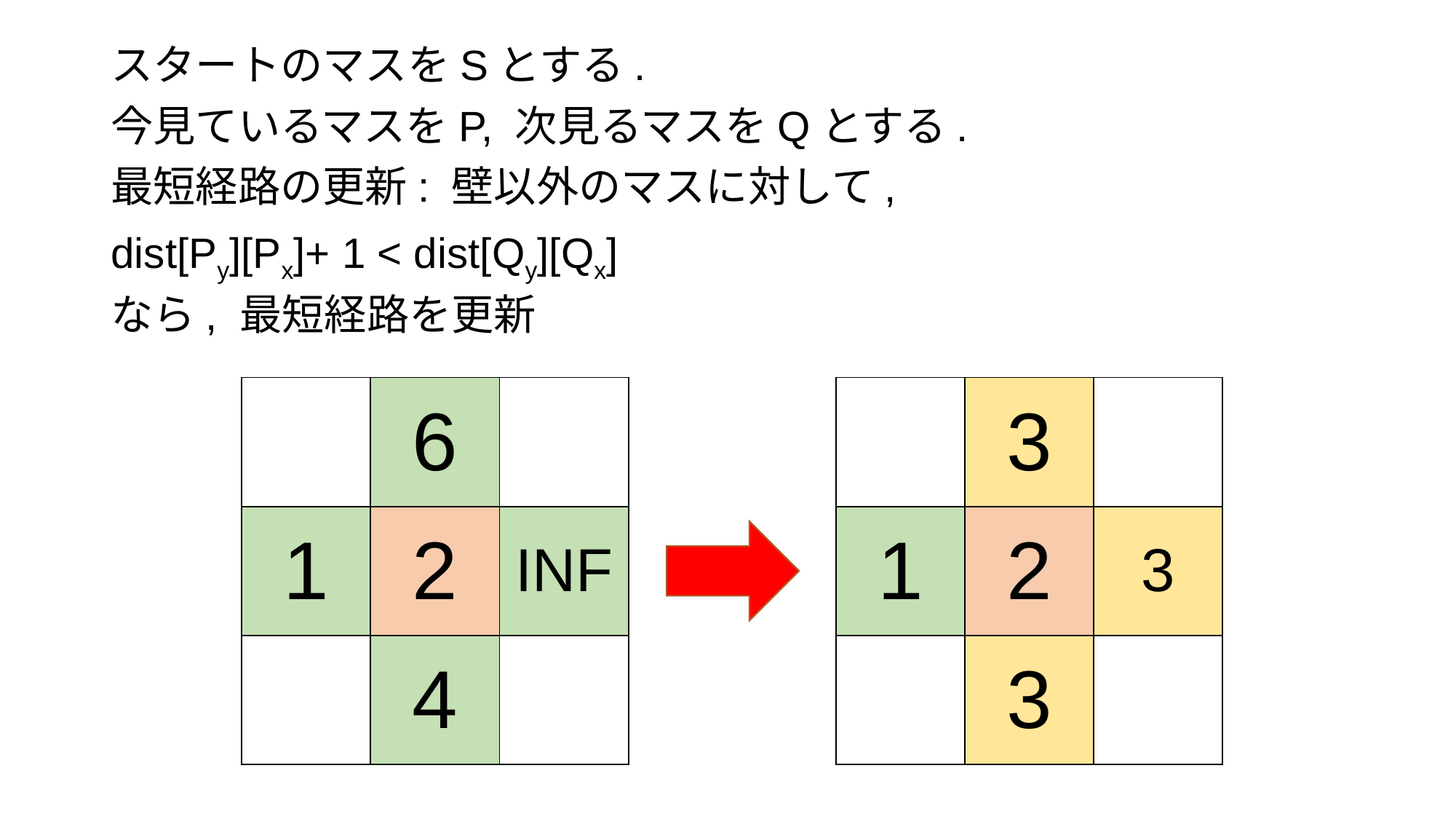

スタートのマスをSとする.
今見ているマスをP, 次見るマスをQとする.
最短経路の更新: 壁以外のマスに対して,
dist[Py][Px]+ 1 < dist[Qy][Qx]
なら, 最短経路を更新
|  | 6 |  |
| --- | --- | --- |
| 1 | 2 | INF |
|  | 4 |  |
|  | 3 |  |
| --- | --- | --- |
| 1 | 2 | 3 |
|  | 3 |  |